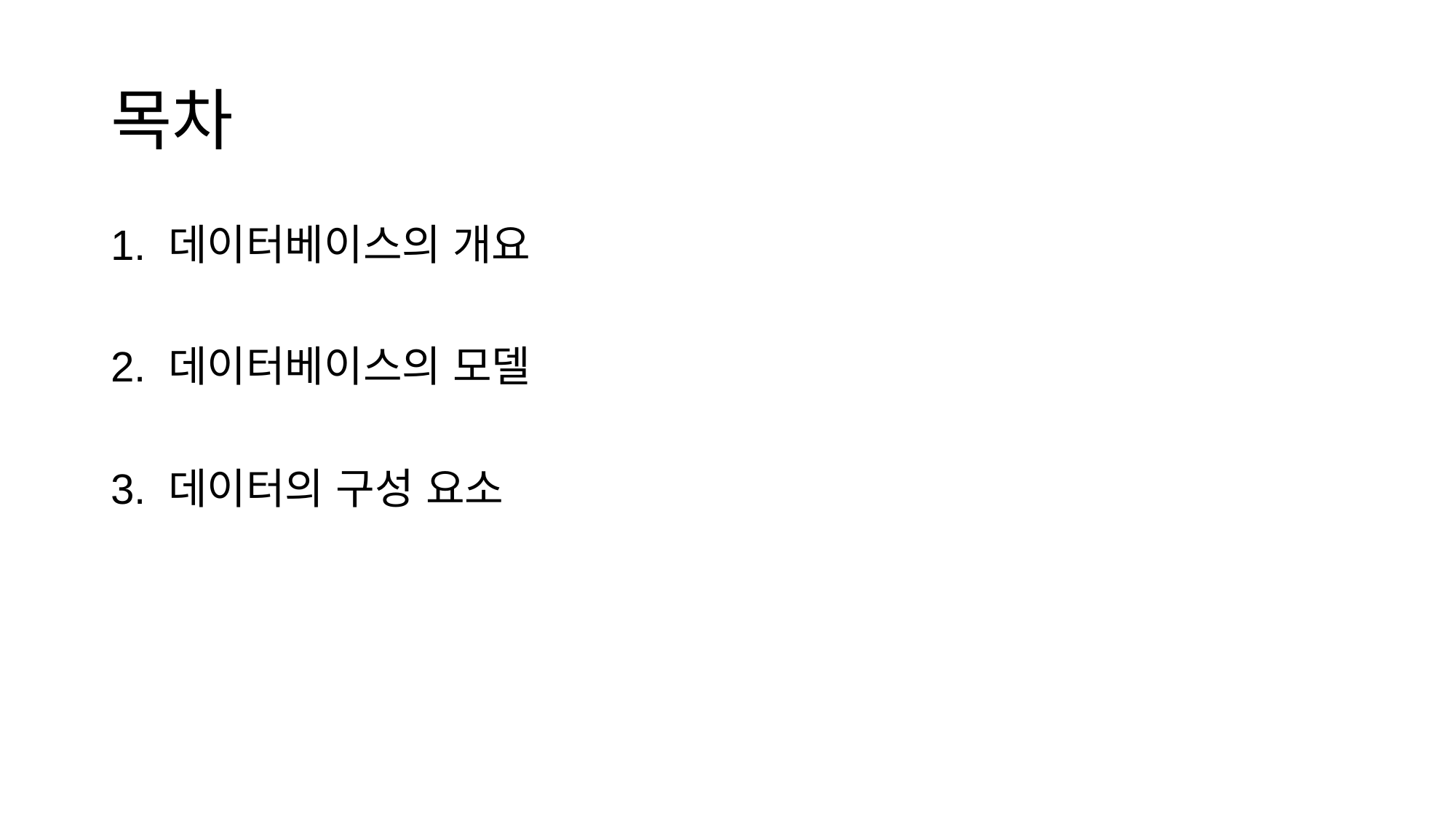

# 목차
1. 데이터베이스의 개요

2. 데이터베이스의 모델

3. 데이터의 구성 요소